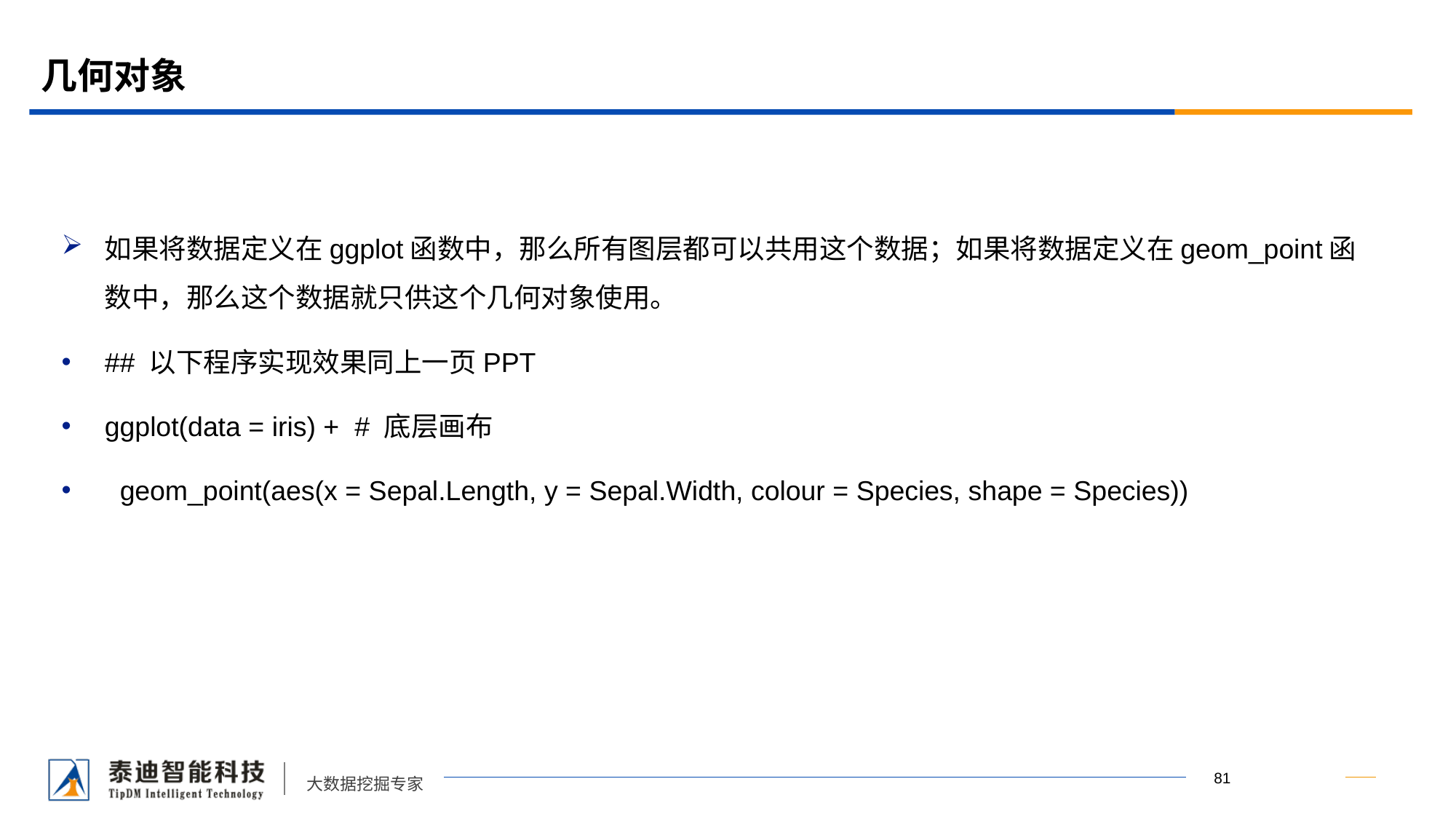

# 几何对象

如果将数据定义在ggplot函数中，那么所有图层都可以共用这个数据；如果将数据定义在geom_point函数中，那么这个数据就只供这个几何对象使用。
## 以下程序实现效果同上一页PPT
ggplot(data = iris) +  # 底层画布
  geom_point(aes(x = Sepal.Length, y = Sepal.Width, colour = Species, shape = Species))